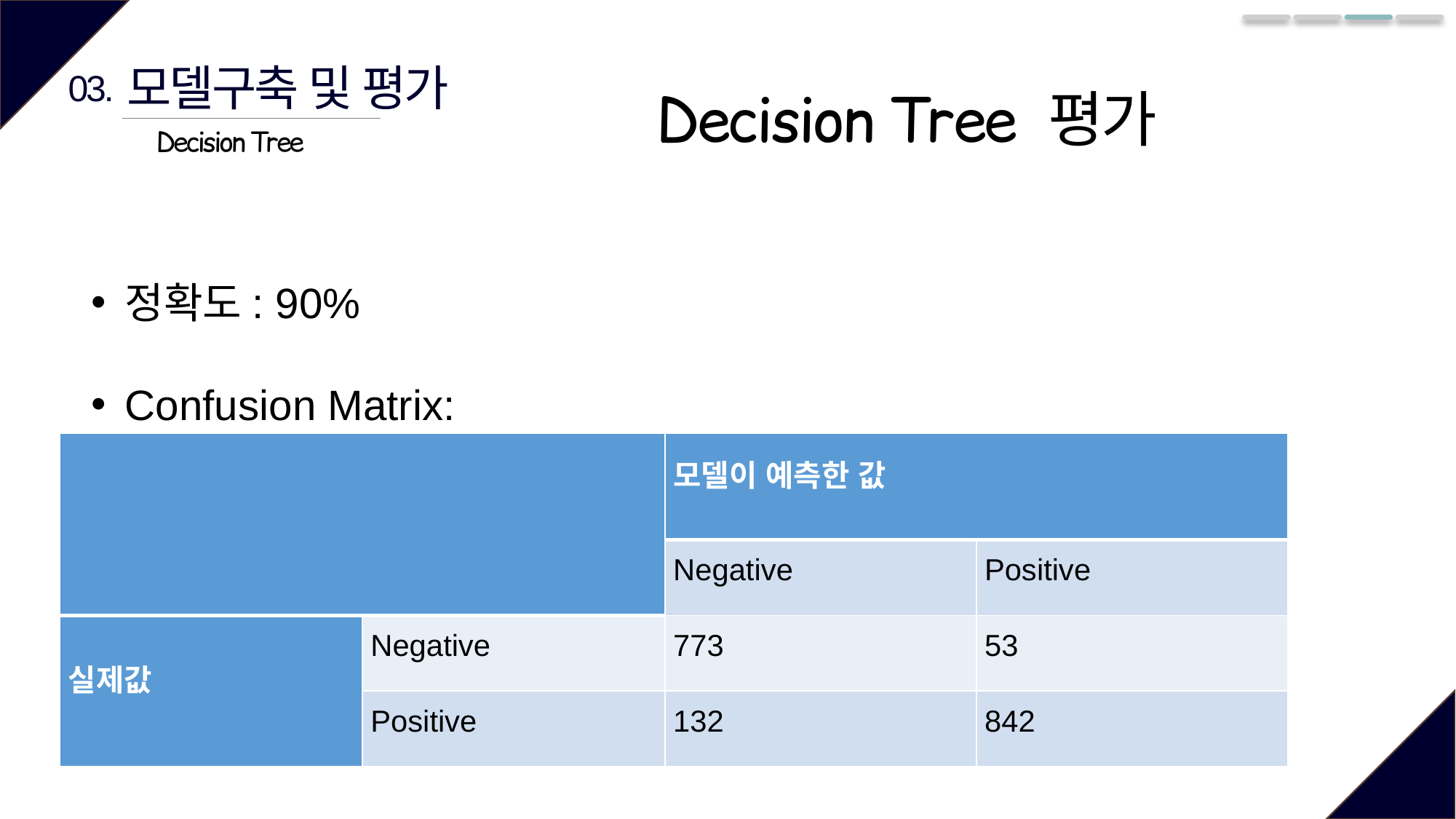

모델구축 및 평가
03.
Decision Tree 평가
Decision Tree
정확도: 90%

Confusion Matrix:
|  |  | 모델이 예측한 값 |  |
| --- | --- | --- | --- |
|  |  | Negative | Positive |
| 실제값 | Negative | 773 | 53 |
|  | Positive | 132 | 842 |